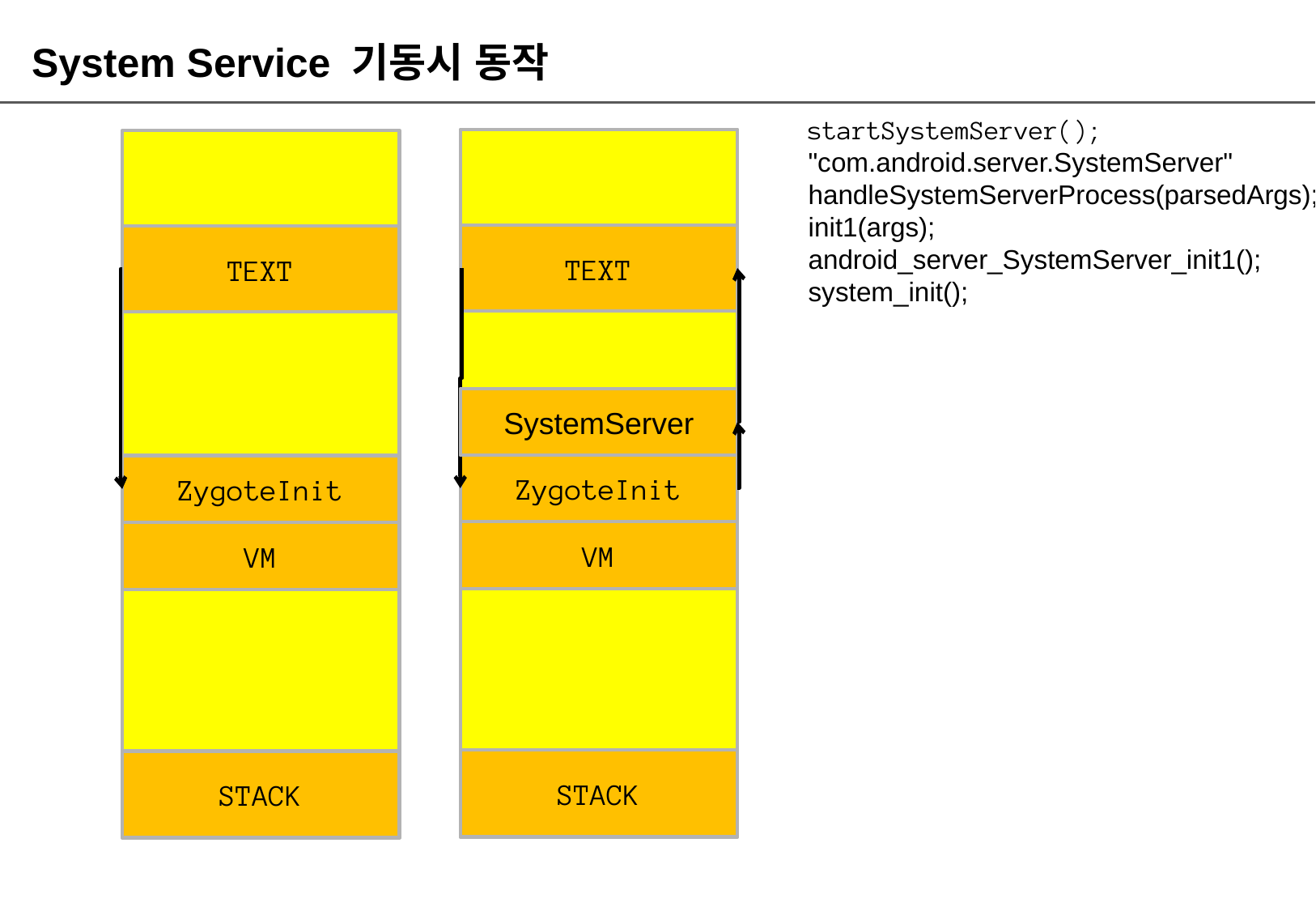

# System Service 기동시 동작
startSystemServer();
"com.android.server.SystemServer"
handleSystemServerProcess(parsedArgs);
init1(args);
android_server_SystemServer_init1();
system_init();

TEXT
TEXT
SystemServer
ZygoteInit
ZygoteInit
VM
VM
STACK
STACK